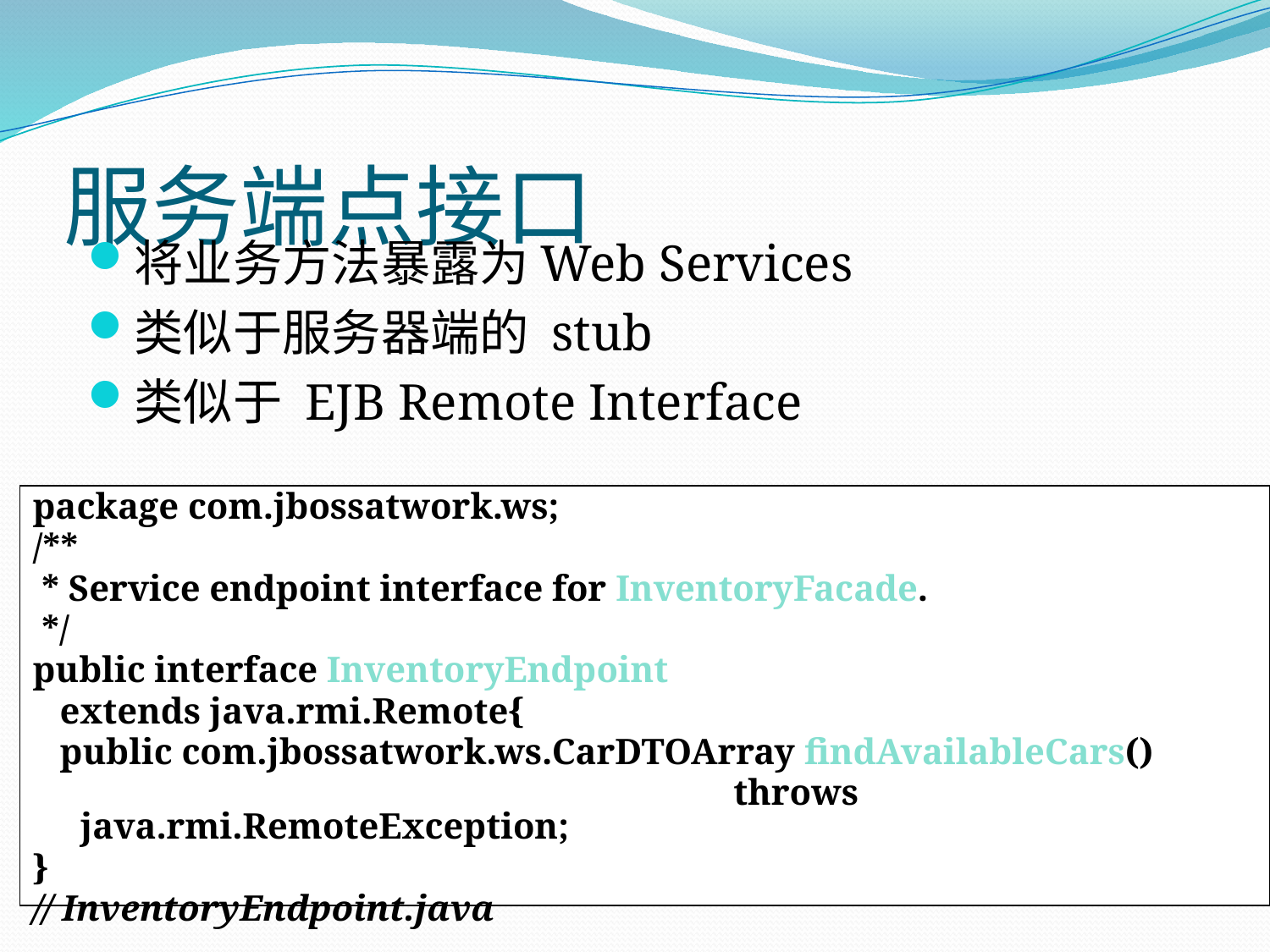

# 服务端点接口
将业务方法暴露为Web Services
类似于服务器端的 stub
类似于 EJB Remote Interface
package com.jbossatwork.ws;
/**
 * Service endpoint interface for InventoryFacade.
 */
public interface InventoryEndpoint
   extends java.rmi.Remote{
   public com.jbossatwork.ws.CarDTOArray findAvailableCars()
                                                                             throws java.rmi.RemoteException;
}
// InventoryEndpoint.java